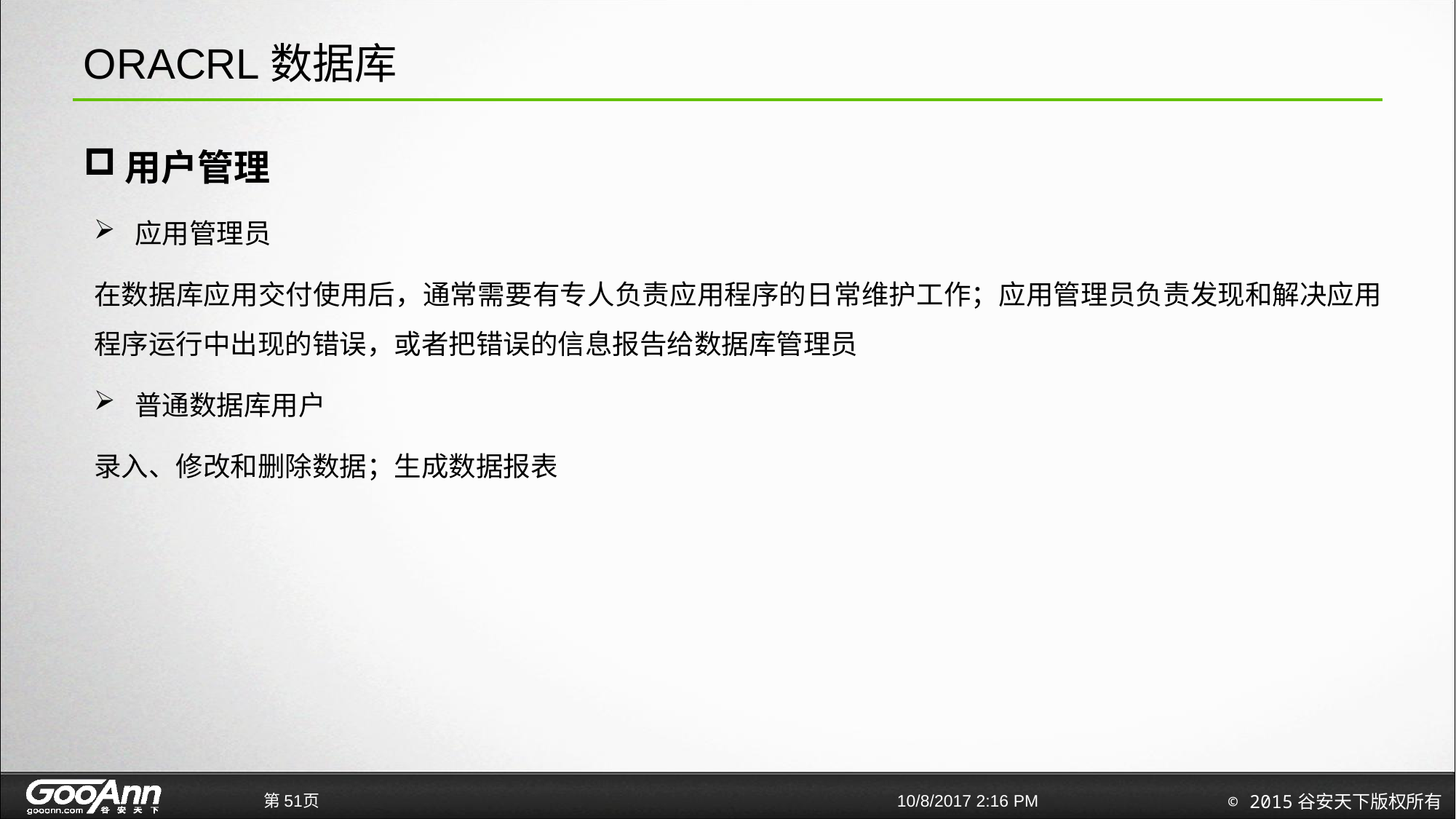

# ORACRL数据库
用户管理
应用管理员
在数据库应用交付使用后，通常需要有专人负责应用程序的日常维护工作；应用管理员负责发现和解决应用程序运行中出现的错误，或者把错误的信息报告给数据库管理员
普通数据库用户
录入、修改和删除数据；生成数据报表